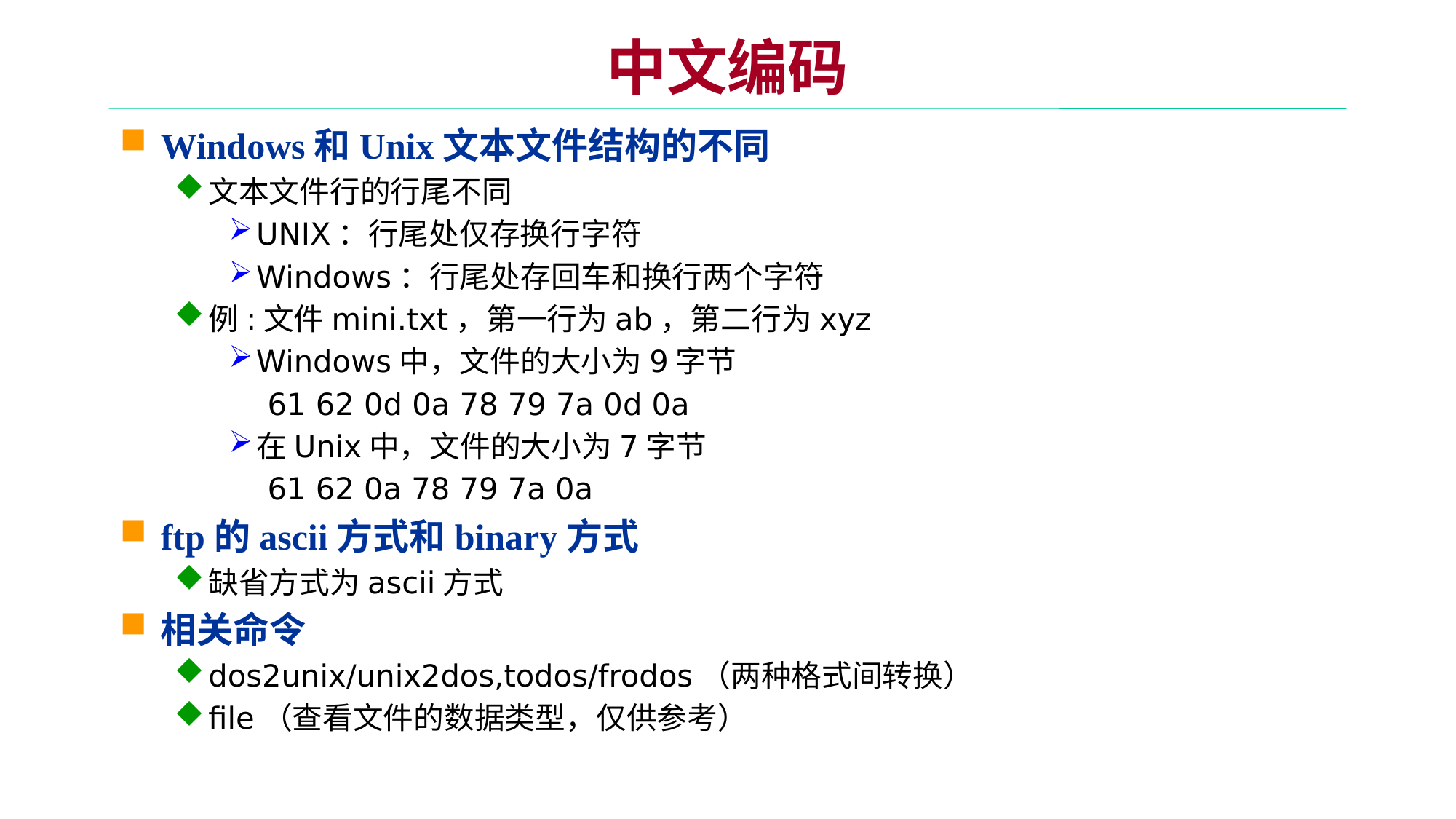

# 中文编码
Windows和Unix文本文件结构的不同
文本文件行的行尾不同
UNIX：行尾处仅存换行字符
Windows：行尾处存回车和换行两个字符
例:文件mini.txt，第一行为ab，第二行为xyz
Windows中，文件的大小为9字节
    61 62 0d 0a 78 79 7a 0d 0a
在Unix中，文件的大小为7字节
    61 62 0a 78 79 7a 0a
ftp的ascii方式和binary方式
缺省方式为ascii方式
相关命令
dos2unix/unix2dos,todos/frodos（两种格式间转换）
file（查看文件的数据类型，仅供参考）